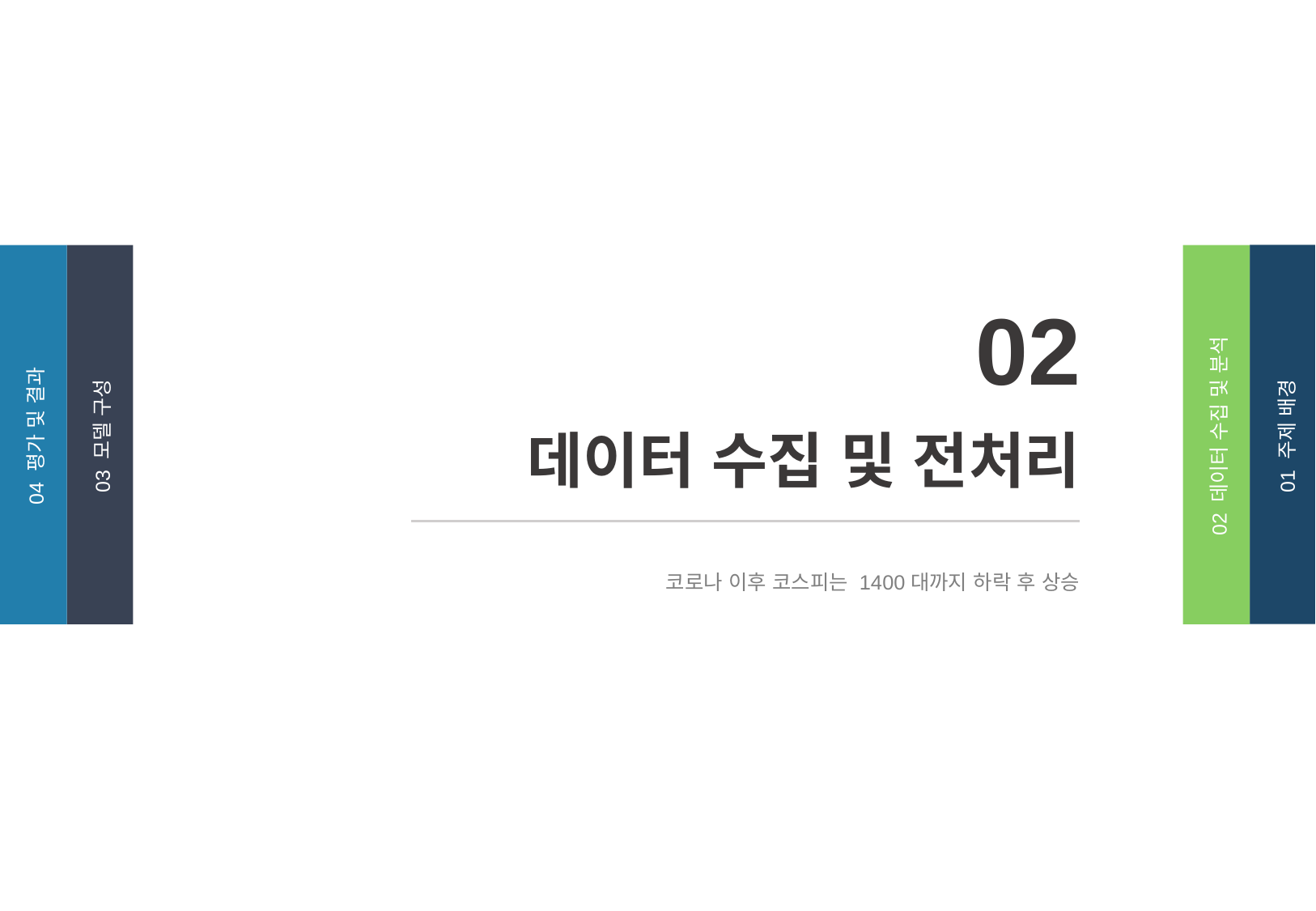

01
02
데이터 수집 및 전처리
01 주제 배경
04 평가 및 결과
03 모델 구성
02 데이터 수집 및 분석
코로나 이후 코스피는 1400대까지 하락 후 상승